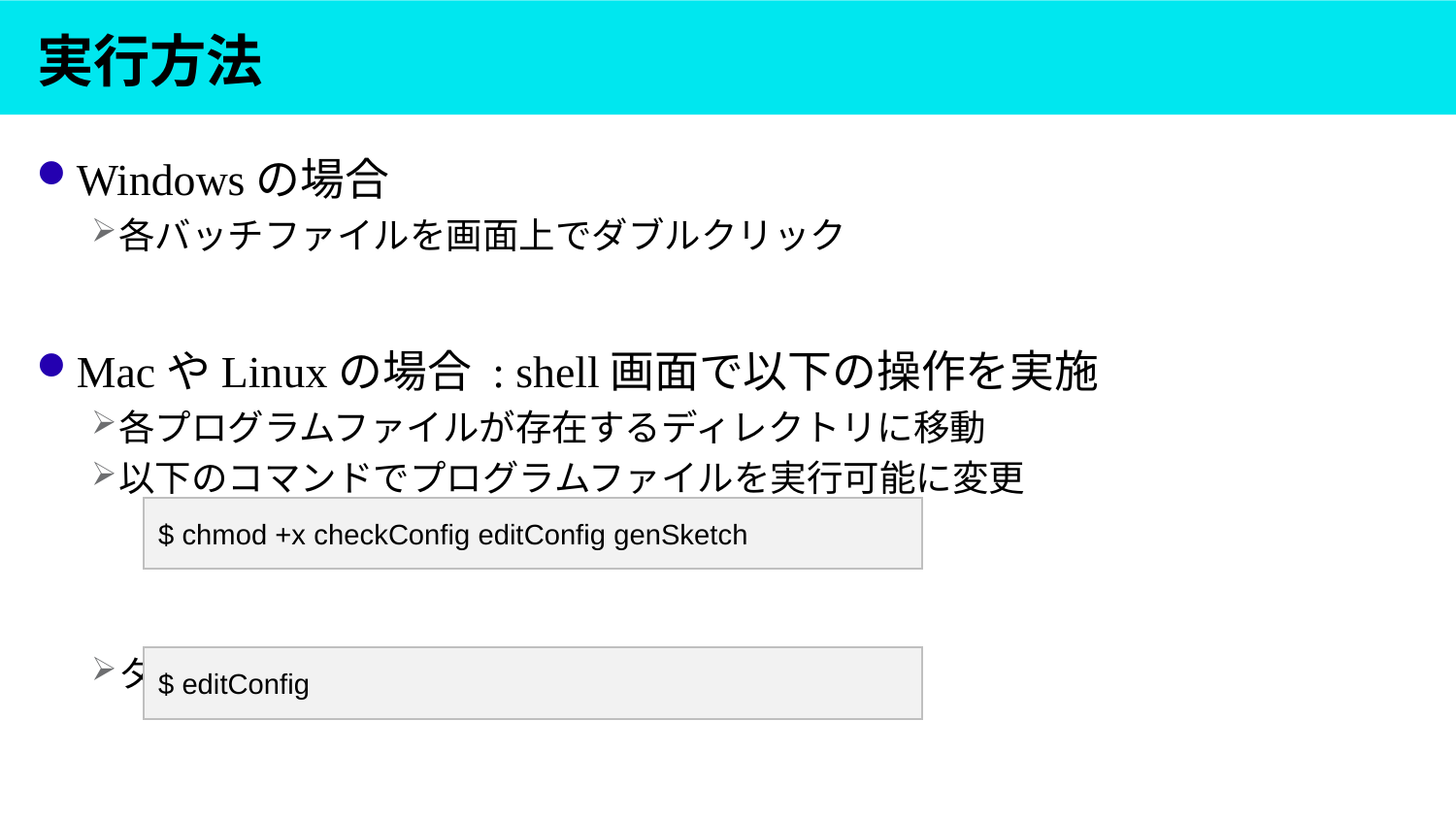

# 実行方法
Windowsの場合
各バッチファイルを画面上でダブルクリック

MacやLinuxの場合 : shell画面で以下の操作を実施
各プログラムファイルが存在するディレクトリに移動
以下のコマンドでプログラムファイルを実行可能に変更

ターミナル画面で実行するファイルを指定
$ chmod +x checkConfig editConfig genSketch
$ editConfig